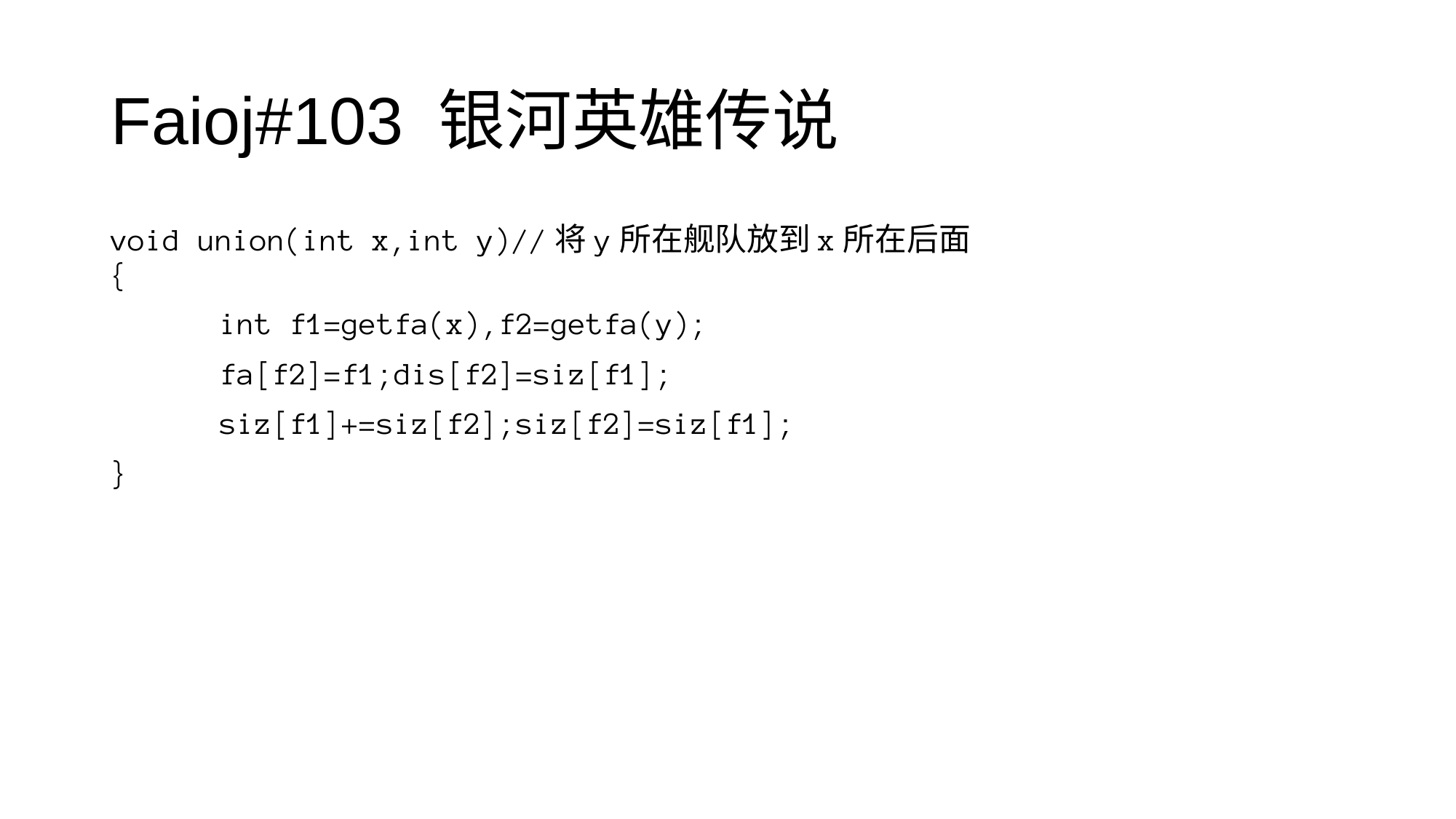

# Faioj#103 银河英雄传说
void union(int x,int y)//将y所在舰队放到x所在后面
{
	int f1=getfa(x),f2=getfa(y);
	fa[f2]=f1;dis[f2]=siz[f1];
	siz[f1]+=siz[f2];siz[f2]=siz[f1];
}